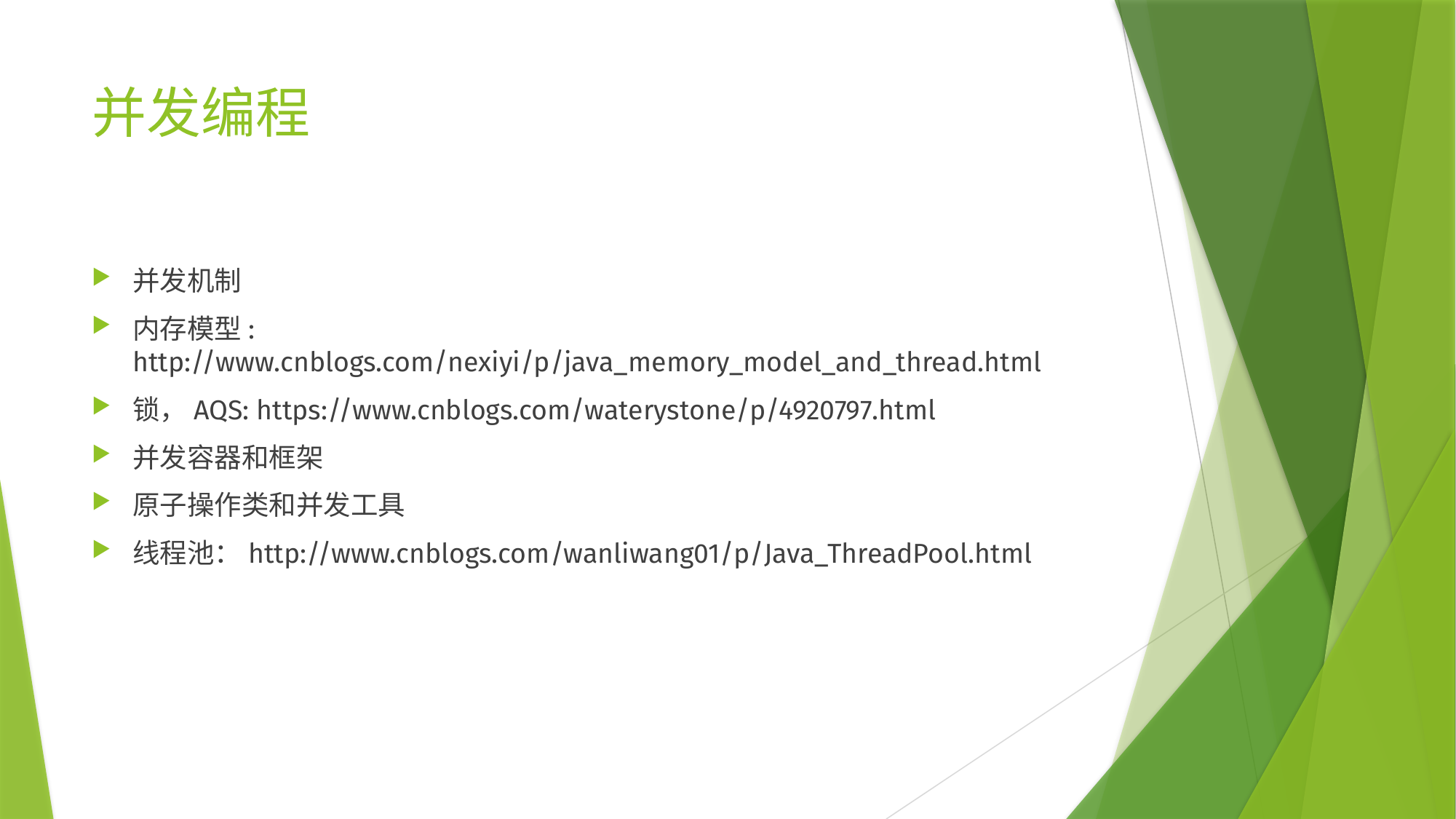

# 并发编程
并发机制
内存模型: http://www.cnblogs.com/nexiyi/p/java_memory_model_and_thread.html
锁，AQS: https://www.cnblogs.com/waterystone/p/4920797.html
并发容器和框架
原子操作类和并发工具
线程池：http://www.cnblogs.com/wanliwang01/p/Java_ThreadPool.html